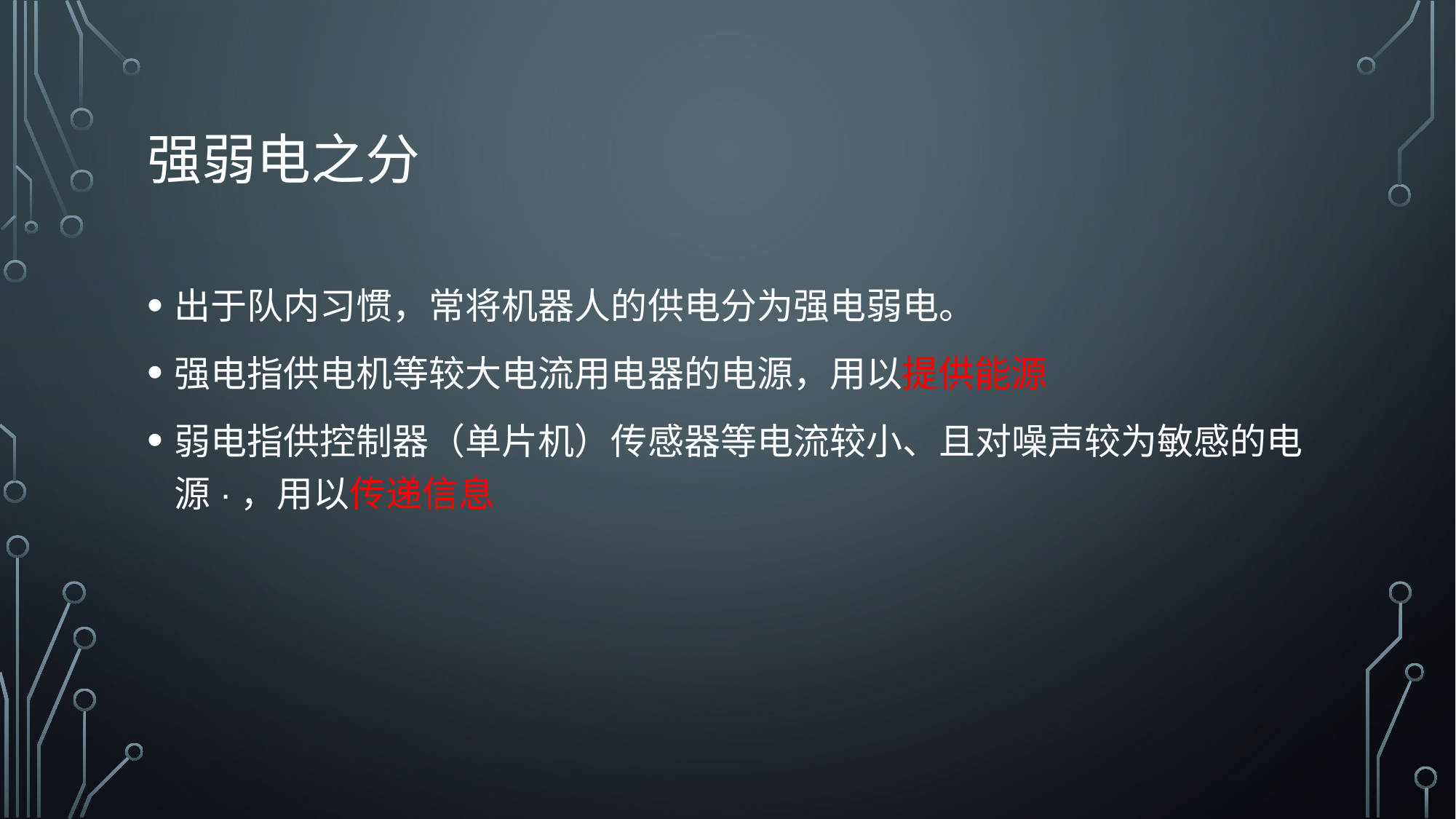

# 强弱电之分
出于队内习惯，常将机器人的供电分为强电弱电。
强电指供电机等较大电流用电器的电源，用以提供能源
弱电指供控制器（单片机）传感器等电流较小、且对噪声较为敏感的电源·，用以传递信息